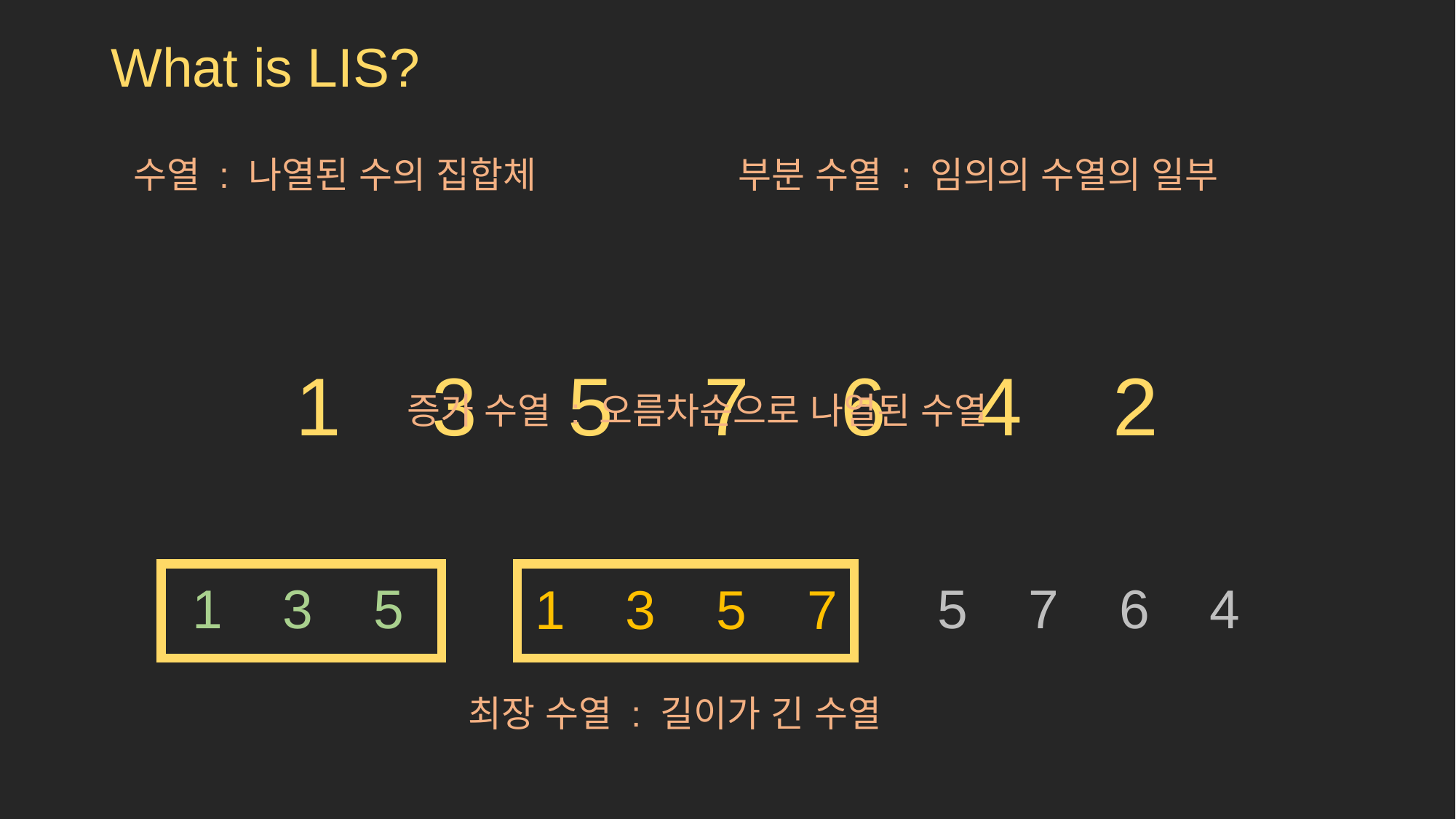

# What is LIS?
부분 수열 : 임의의 수열의 일부
수열 : 나열된 수의 집합체
1    3    5    7    6    4    2
증가 수열 : 오름차순으로 나열된 수열
1    3    5
5    7    6    4
1    3    5    7

최장 수열 : 길이가 긴 수열